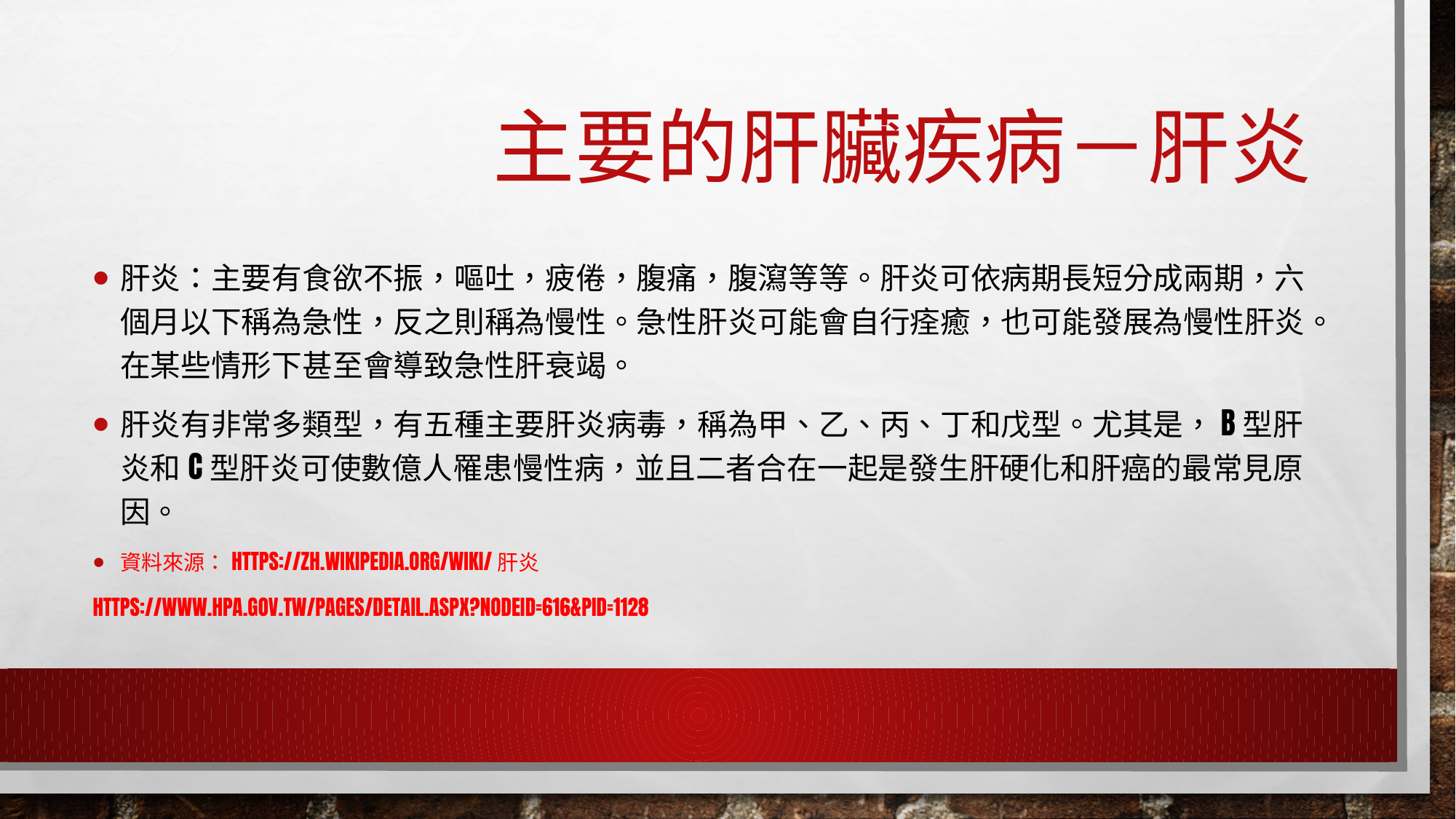

# 主要的肝臟疾病－肝炎
肝炎：主要有食欲不振，嘔吐，疲倦，腹痛，腹瀉等等。肝炎可依病期長短分成兩期，六個月以下稱為急性，反之則稱為慢性。急性肝炎可能會自行痊癒，也可能發展為慢性肝炎。在某些情形下甚至會導致急性肝衰竭。
肝炎有非常多類型，有五種主要肝炎病毒，稱為甲、乙、丙、丁和戊型。尤其是，B型肝炎和C型肝炎可使數億人罹患慢性病，並且二者合在一起是發生肝硬化和肝癌的最常見原因。
資料來源：https://zh.wikipedia.org/wiki/肝炎
https://www.hpa.gov.tw/Pages/Detail.aspx?nodeid=616&pid=1128